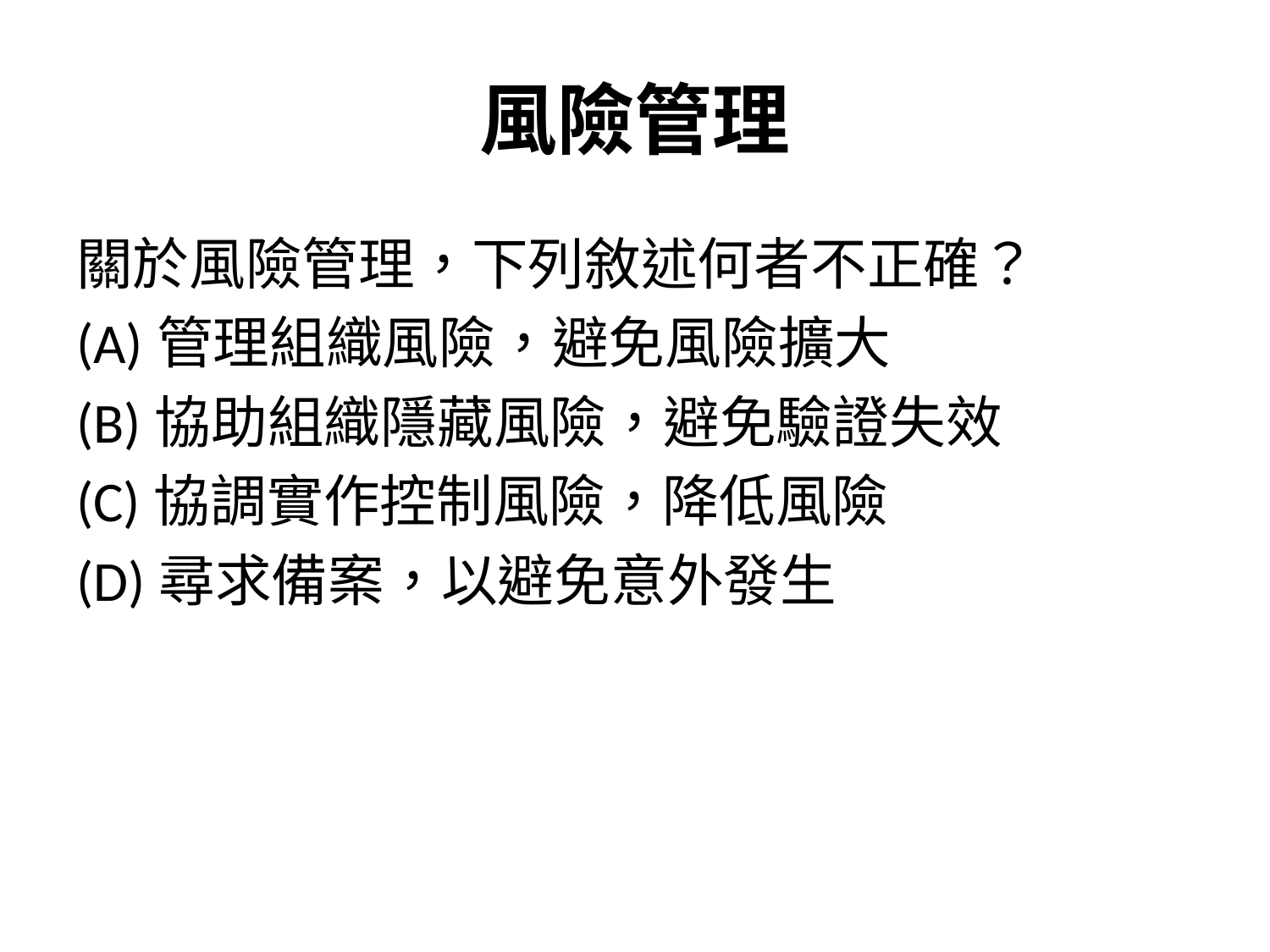

# 風險管理
關於風險管理，下列敘述何者不正確？
(A)管理組織風險，避免風險擴大
(B)協助組織隱藏風險，避免驗證失效
(C)協調實作控制風險，降低風險
(D)尋求備案，以避免意外發生